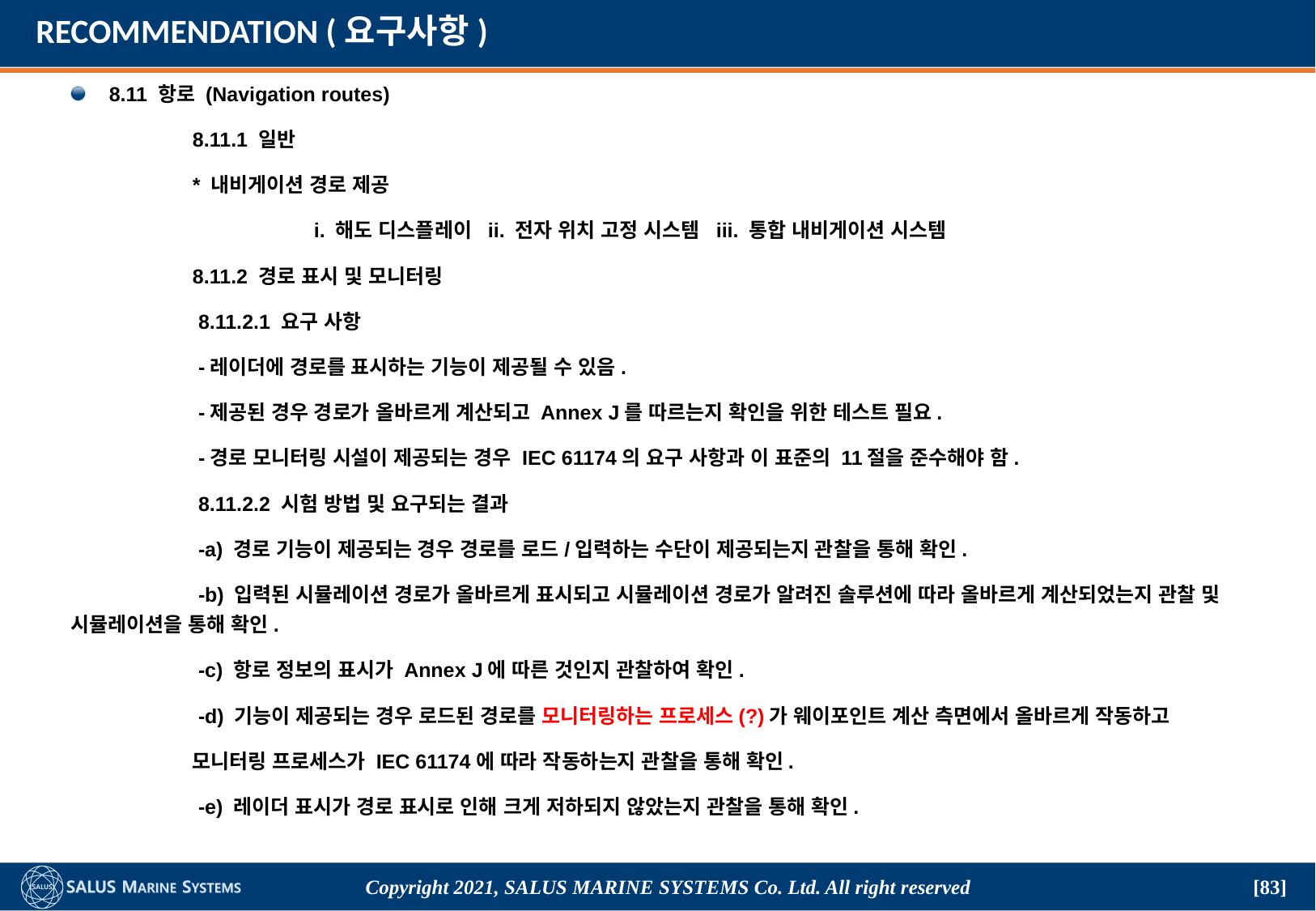

# RECOMMENDATION (요구사항)
8.11 항로 (Navigation routes)
	8.11.1 일반
	* 내비게이션 경로 제공
		i. 해도 디스플레이  ii. 전자 위치 고정 시스템  iii. 통합 내비게이션 시스템
	8.11.2 경로 표시 및 모니터링
	 8.11.2.1 요구 사항
	 -레이더에 경로를 표시하는 기능이 제공될 수 있음.
	 -제공된 경우 경로가 올바르게 계산되고 Annex J를 따르는지 확인을 위한 테스트 필요.
	 -경로 모니터링 시설이 제공되는 경우 IEC 61174의 요구 사항과 이 표준의 11절을 준수해야 함.
	 8.11.2.2 시험 방법 및 요구되는 결과
	 -a) 경로 기능이 제공되는 경우 경로를 로드/입력하는 수단이 제공되는지 관찰을 통해 확인.
	 -b) 입력된 시뮬레이션 경로가 올바르게 표시되고 시뮬레이션 경로가 알려진 솔루션에 따라 올바르게 계산되었는지 관찰 및 시뮬레이션을 통해 확인.
	 -c) 항로 정보의 표시가 Annex J에 따른 것인지 관찰하여 확인.
	 -d) 기능이 제공되는 경우 로드된 경로를 모니터링하는 프로세스(?)가 웨이포인트 계산 측면에서 올바르게 작동하고
	모니터링 프로세스가 IEC 61174에 따라 작동하는지 관찰을 통해 확인.
	 -e) 레이더 표시가 경로 표시로 인해 크게 저하되지 않았는지 관찰을 통해 확인.
Copyright 2021, SALUS Marine Systems Co. Ltd. All right reserved
[83]